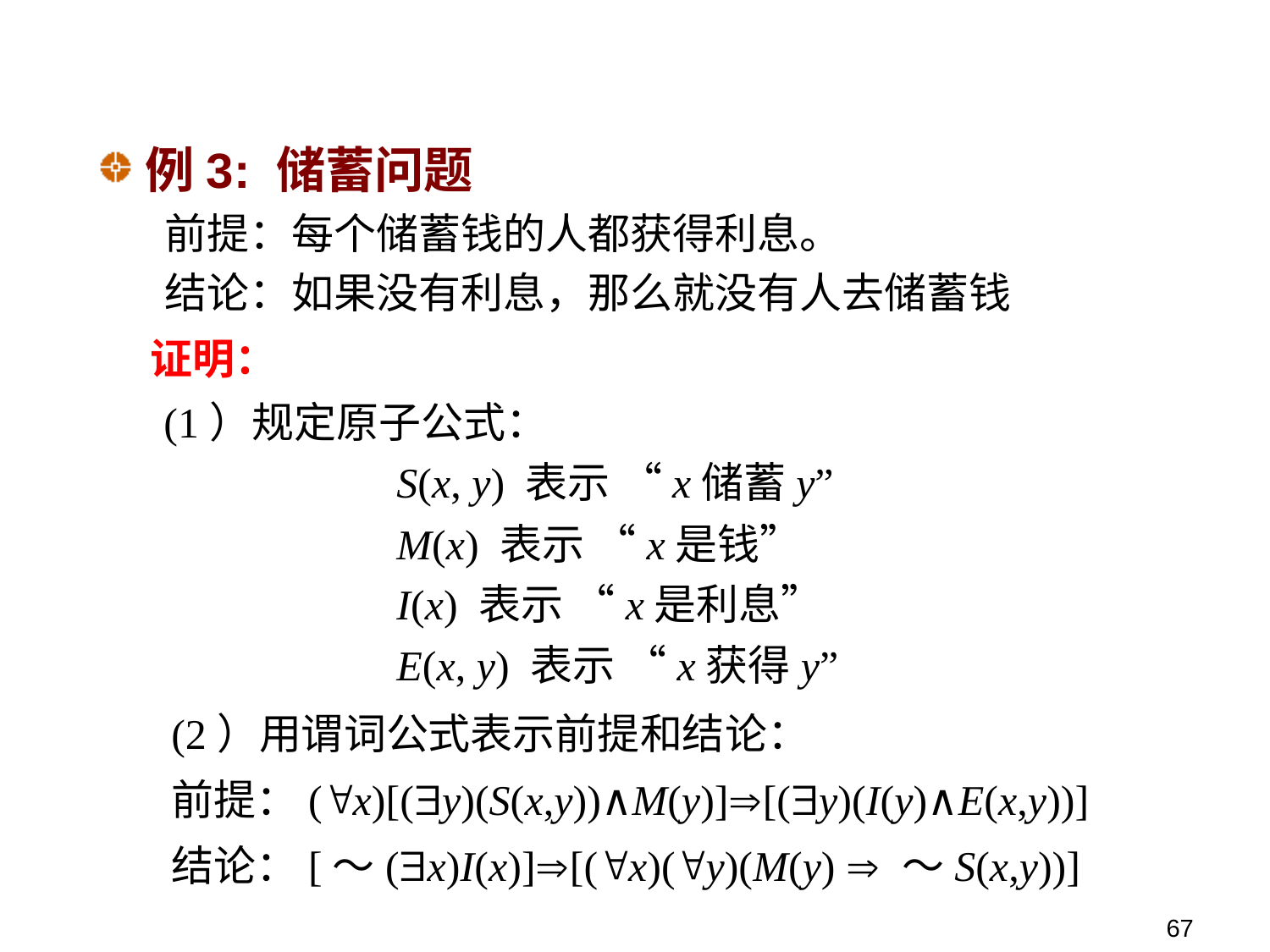

例3: 储蓄问题
      前提：每个储蓄钱的人都获得利息。
      结论：如果没有利息，那么就没有人去储蓄钱
证明：
(1）规定原子公式：
                      S(x, y) 表示 “x储蓄y”
                      M(x) 表示 “x是钱”
	          I(x) 表示 “x是利息”
	          E(x, y) 表示 “x获得y”
(2）用谓词公式表示前提和结论：
前提：(∀x)[(∃y)(S(x,y))∧M(y)]⇒[(∃y)(I(y)∧E(x,y))]
结论：[～(∃x)I(x)]⇒[(∀x)(∀y)(M(y) ⇒ ～S(x,y))]
67